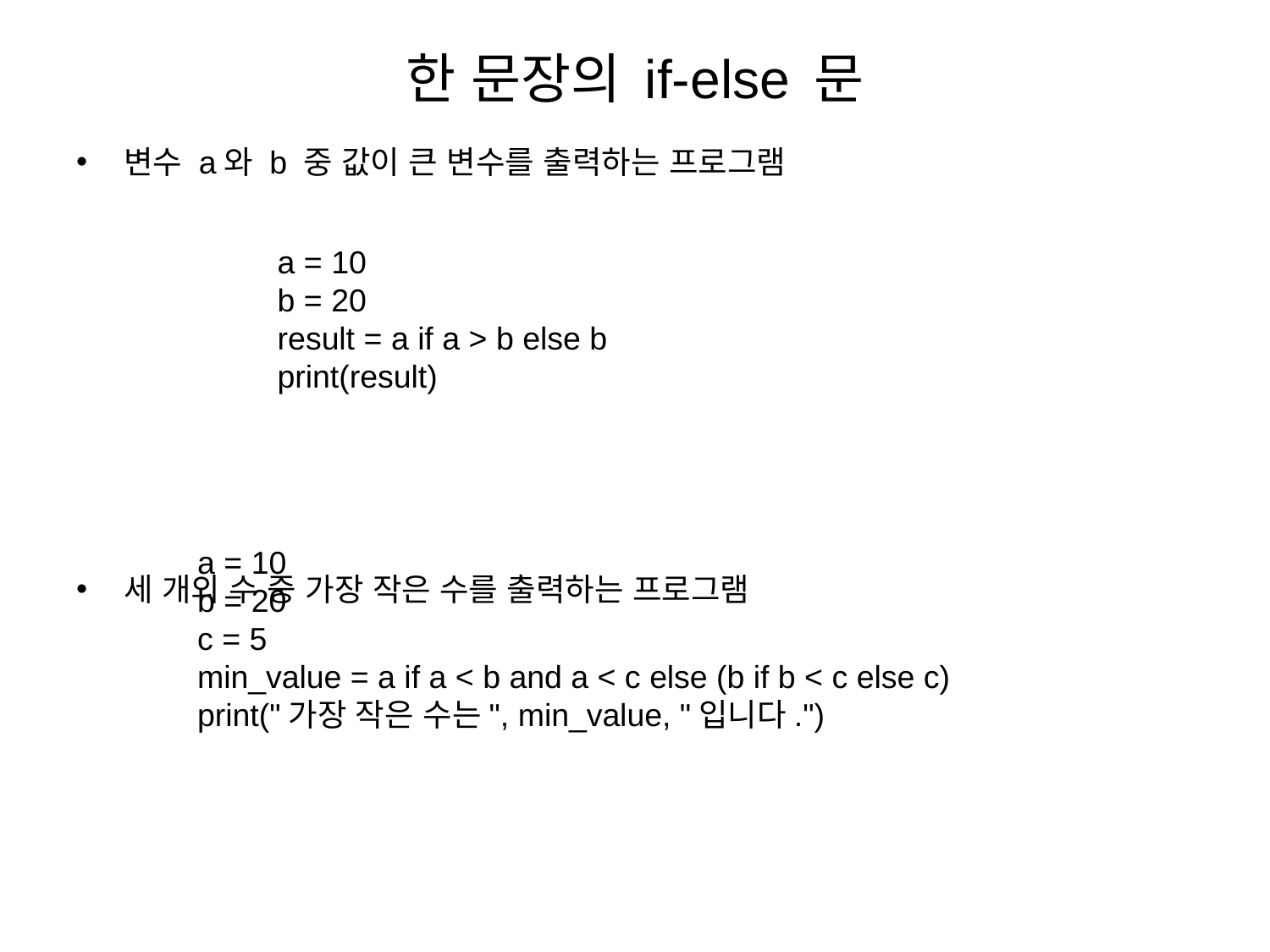

# 한 문장의 if-else 문
변수 a와 b 중 값이 큰 변수를 출력하는 프로그램

세 개의 수 중 가장 작은 수를 출력하는 프로그램

a = 10
b = 20
result = a if a > b else b
print(result)
a = 10
b = 20
c = 5
min_value = a if a < b and a < c else (b if b < c else c)
print("가장 작은 수는", min_value, "입니다.")